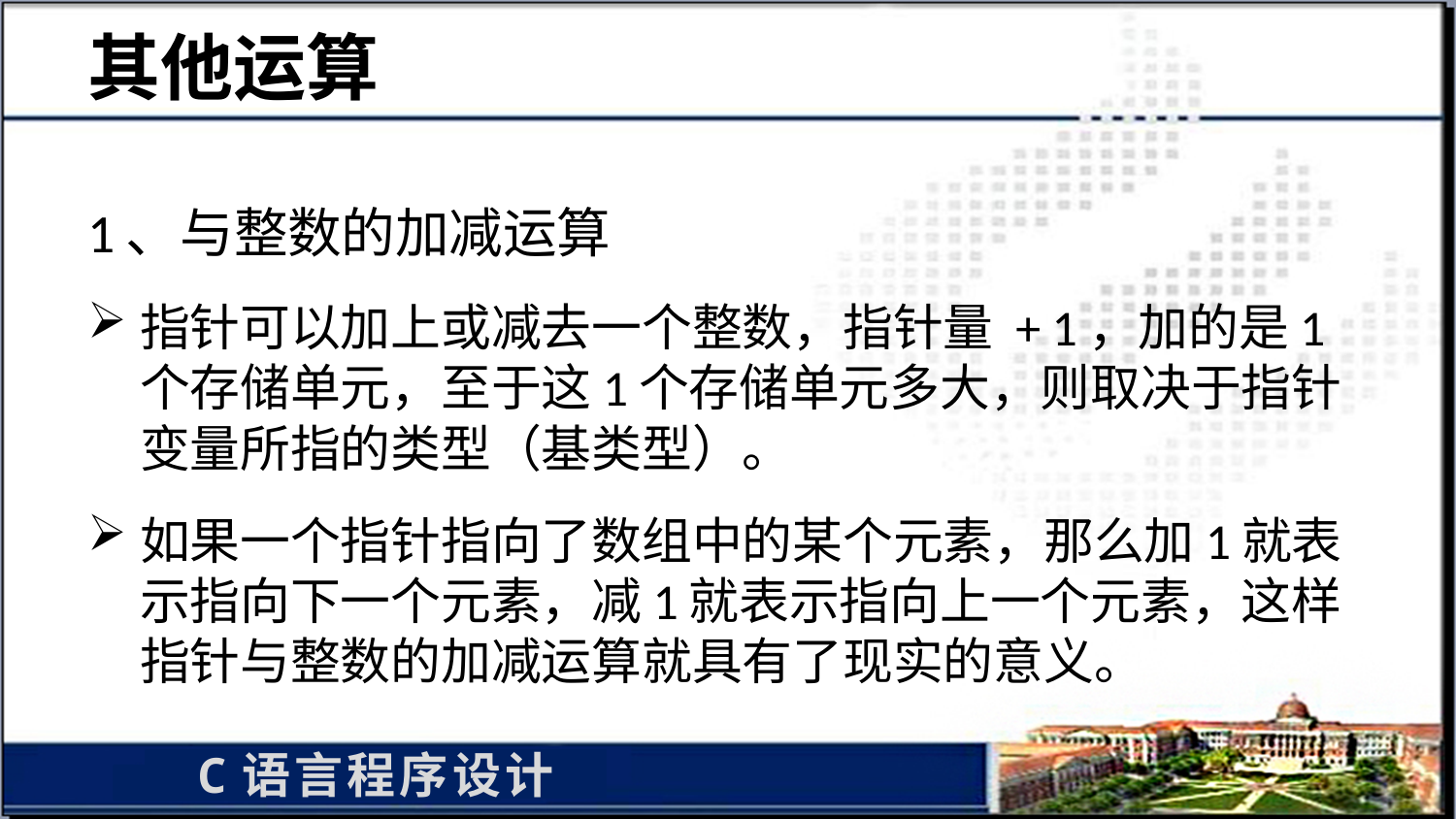

# 其他运算
1、与整数的加减运算
指针可以加上或减去一个整数，指针量 + 1，加的是1个存储单元，至于这1个存储单元多大，则取决于指针变量所指的类型（基类型）。
如果一个指针指向了数组中的某个元素，那么加1就表示指向下一个元素，减1就表示指向上一个元素，这样指针与整数的加减运算就具有了现实的意义。